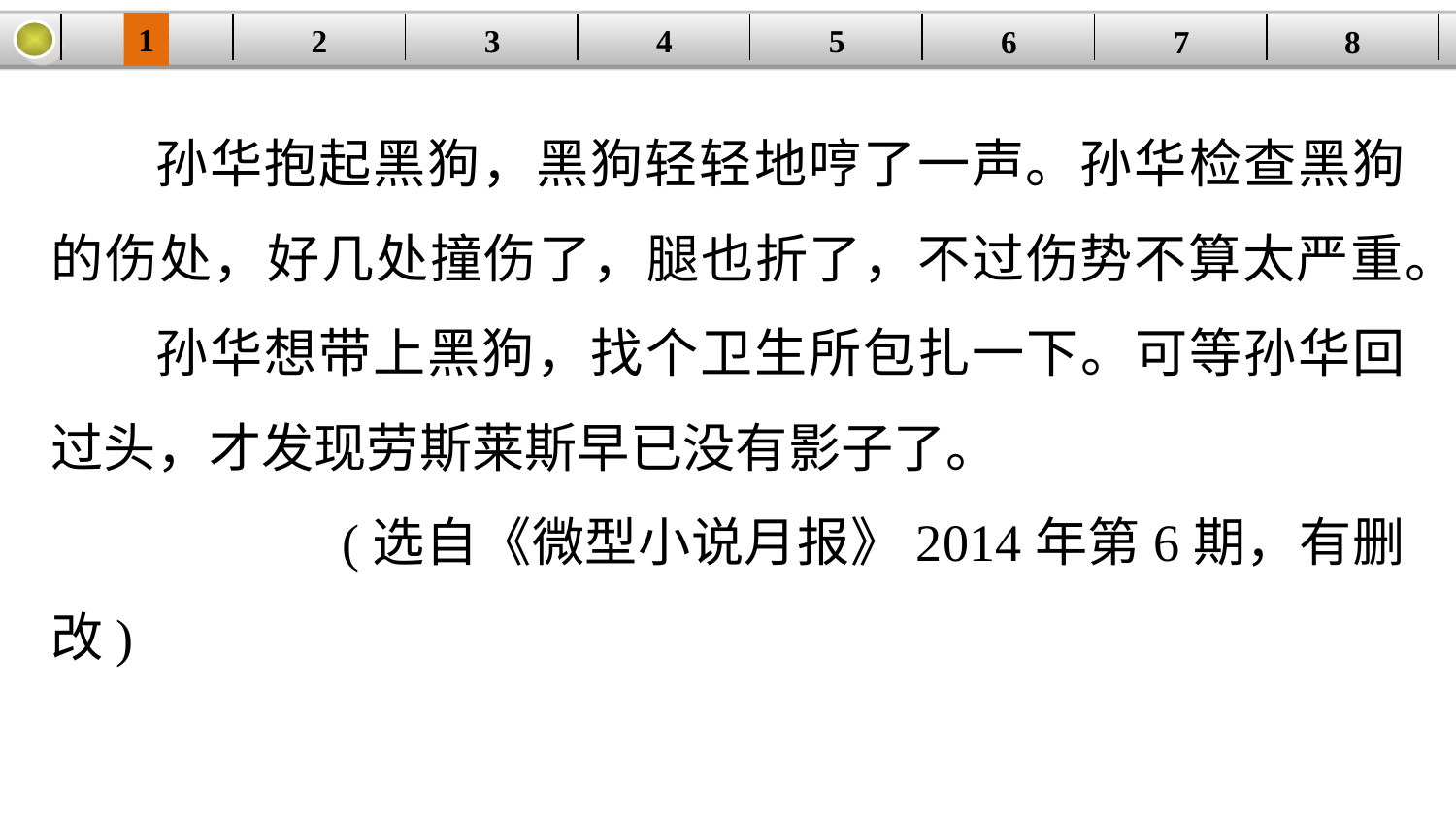

1
2
3
4
|  |  |  |  |  |  |  |  |
| --- | --- | --- | --- | --- | --- | --- | --- |
5
6
7
8

孙华抱起黑狗，黑狗轻轻地哼了一声。孙华检查黑狗的伤处，好几处撞伤了，腿也折了，不过伤势不算太严重。
孙华想带上黑狗，找个卫生所包扎一下。可等孙华回过头，才发现劳斯莱斯早已没有影子了。
		(选自《微型小说月报》2014年第6期，有删改)